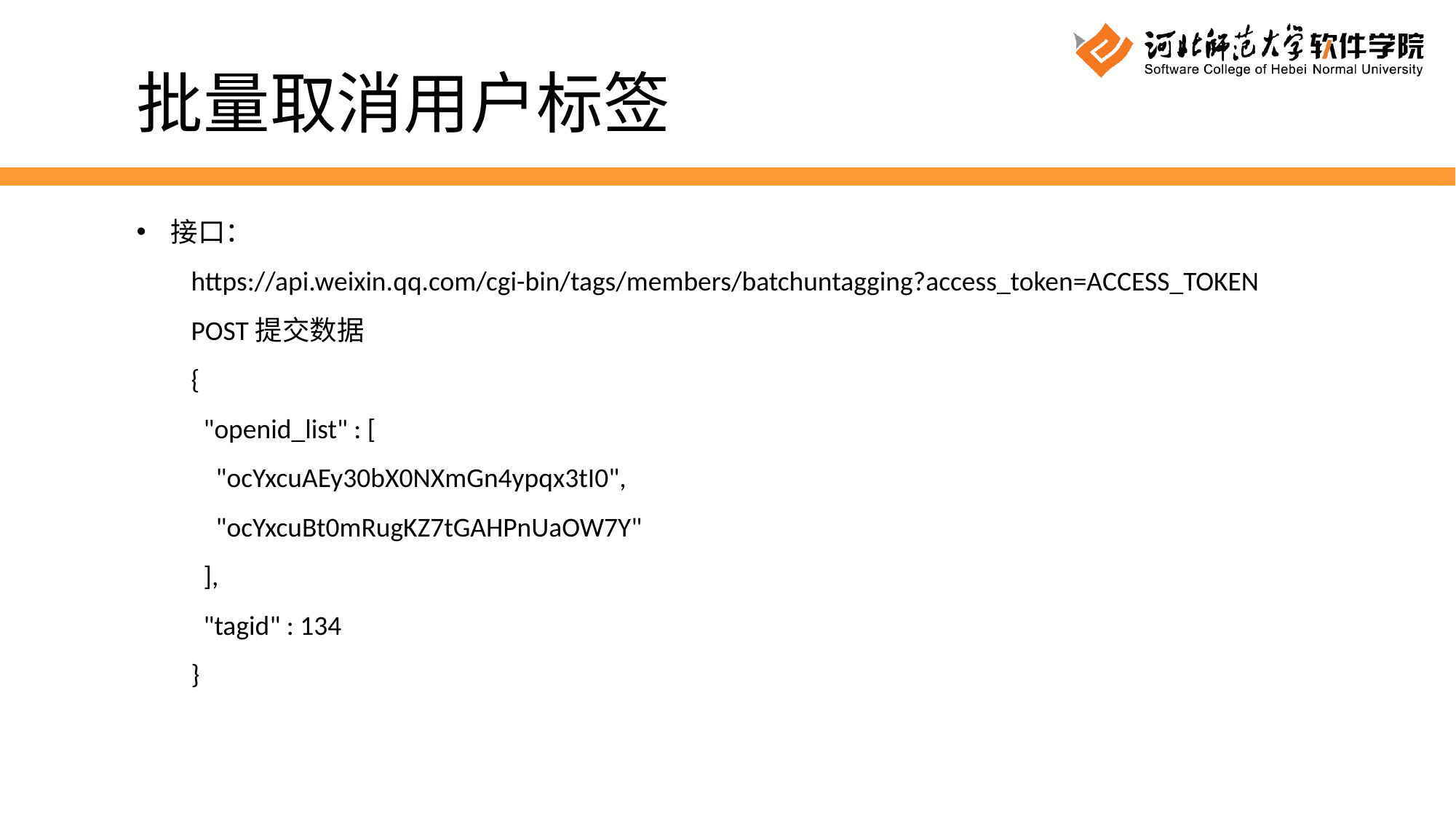

批量取消用户标签
接口：
https://api.weixin.qq.com/cgi-bin/tags/members/batchuntagging?access_token=ACCESS_TOKEN
POST提交数据
{
  "openid_list" : [
    "ocYxcuAEy30bX0NXmGn4ypqx3tI0",
    "ocYxcuBt0mRugKZ7tGAHPnUaOW7Y"
  ],
  "tagid" : 134
}